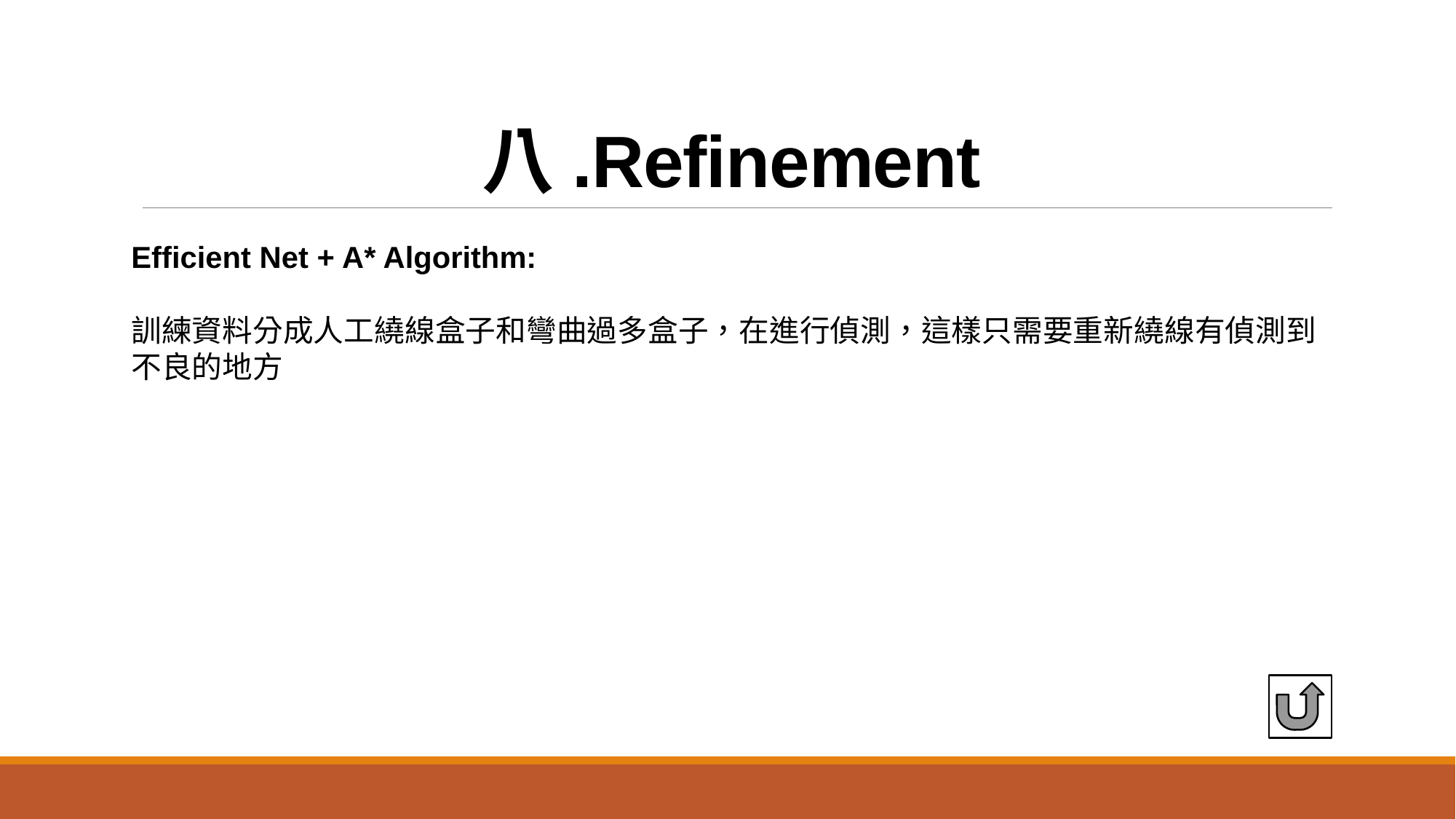

# 八.Refinement
Efficient Net + A* Algorithm:

訓練資料分成人工繞線盒子和彎曲過多盒子，在進行偵測，這樣只需要重新繞線有偵測到不良的地方